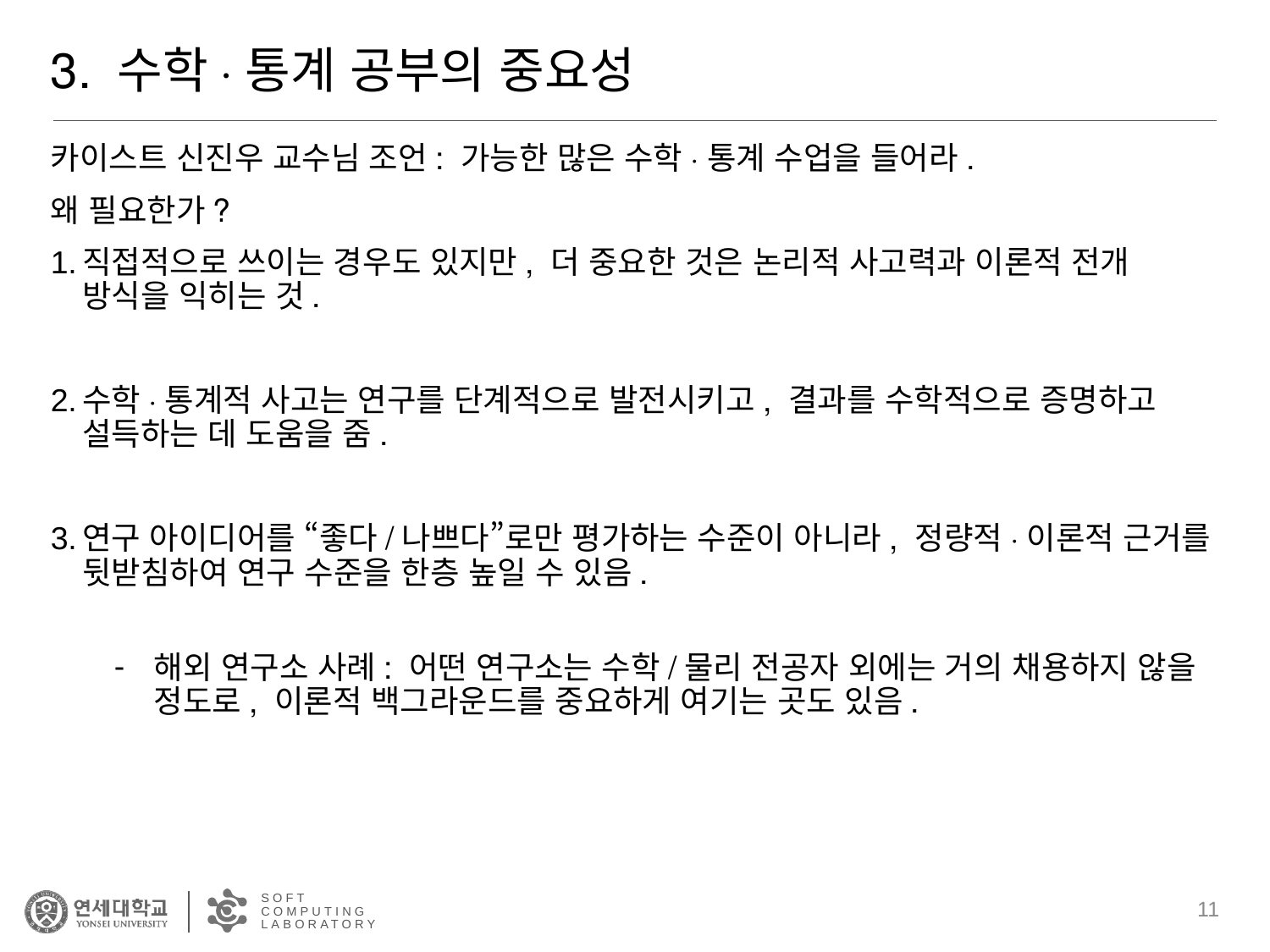

# 3. 수학·통계 공부의 중요성
카이스트 신진우 교수님 조언: 가능한 많은 수학·통계 수업을 들어라.
왜 필요한가?
직접적으로 쓰이는 경우도 있지만, 더 중요한 것은 논리적 사고력과 이론적 전개 방식을 익히는 것.

수학·통계적 사고는 연구를 단계적으로 발전시키고, 결과를 수학적으로 증명하고 설득하는 데 도움을 줌.

연구 아이디어를 “좋다/나쁘다”로만 평가하는 수준이 아니라, 정량적·이론적 근거를 뒷받침하여 연구 수준을 한층 높일 수 있음.

해외 연구소 사례: 어떤 연구소는 수학/물리 전공자 외에는 거의 채용하지 않을 정도로, 이론적 백그라운드를 중요하게 여기는 곳도 있음.